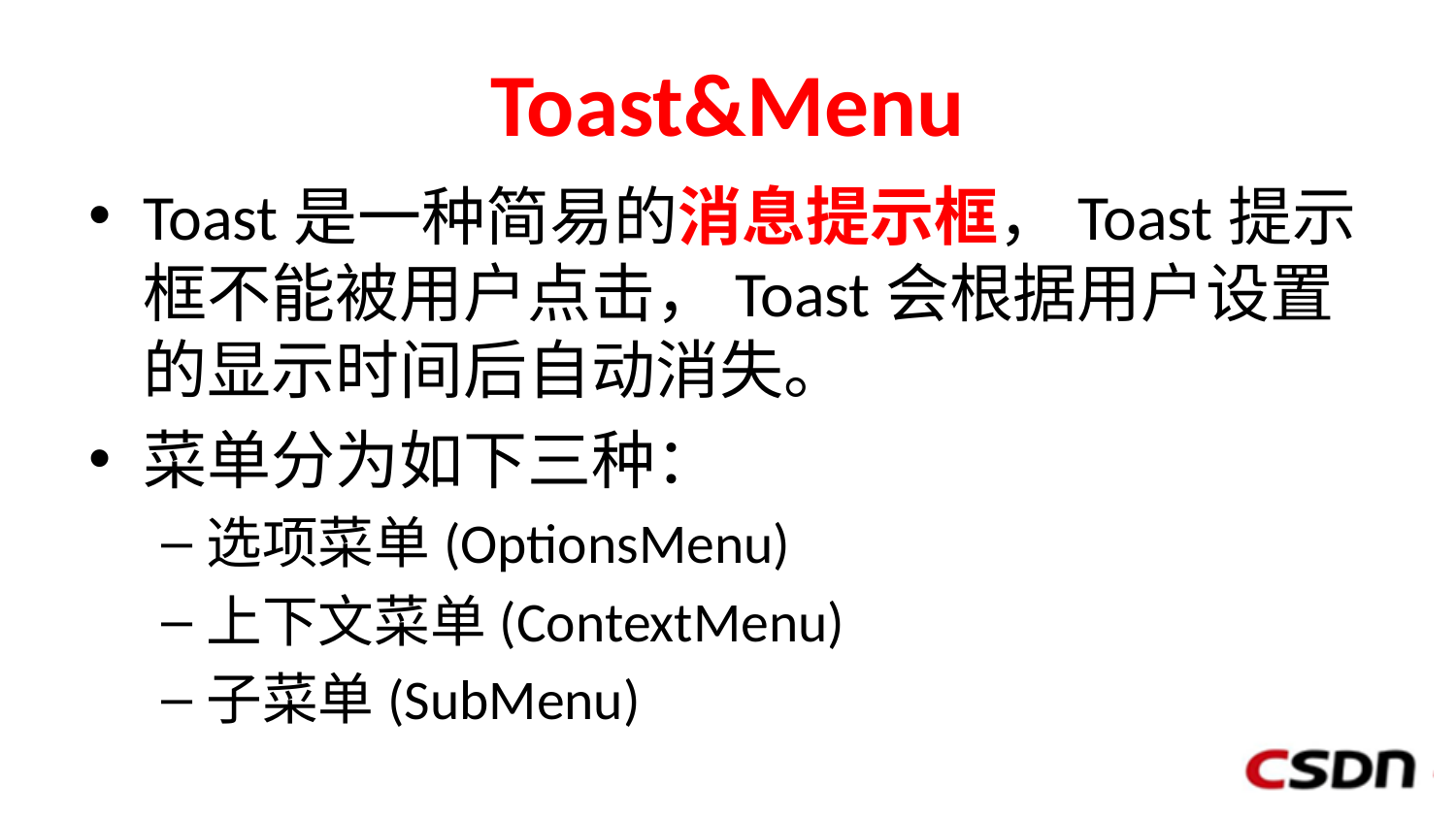

# Toast&Menu
Toast是一种简易的消息提示框，Toast提示框不能被用户点击，Toast会根据用户设置的显示时间后自动消失。
菜单分为如下三种：
选项菜单(OptionsMenu)
上下文菜单(ContextMenu)
子菜单(SubMenu)